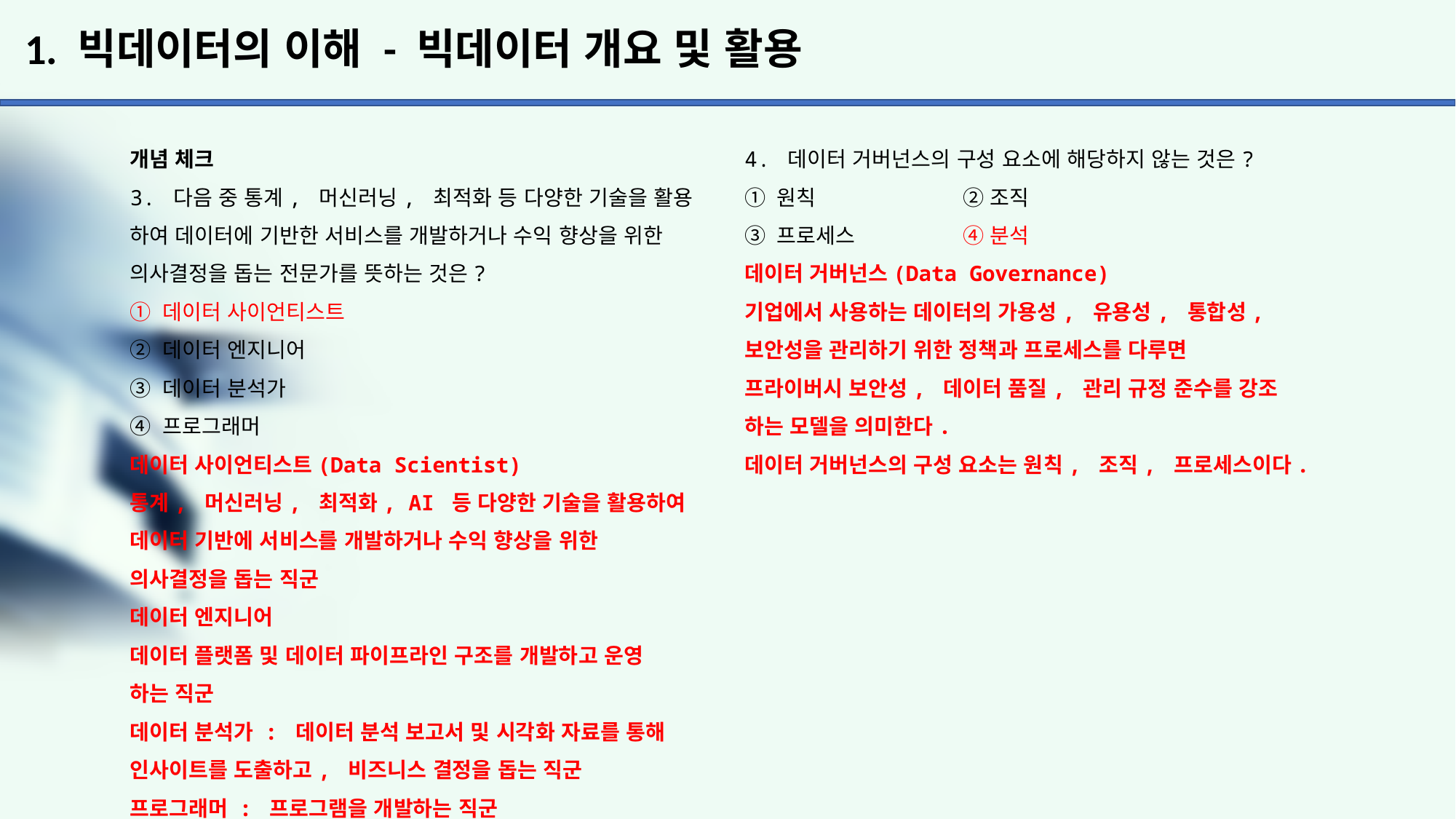

# 1. 빅데이터의 이해 - 빅데이터 개요 및 활용
개념 체크
3. 다음 중 통계, 머신러닝, 최적화 등 다양한 기술을 활용
하여 데이터에 기반한 서비스를 개발하거나 수익 향상을 위한 의사결정을 돕는 전문가를 뜻하는 것은?
① 데이터 사이언티스트
② 데이터 엔지니어
③ 데이터 분석가
④ 프로그래머
데이터 사이언티스트(Data Scientist)
통계, 머신러닝, 최적화, AI 등 다양한 기술을 활용하여
데이터 기반에 서비스를 개발하거나 수익 향상을 위한
의사결정을 돕는 직군
데이터 엔지니어
데이터 플랫폼 및 데이터 파이프라인 구조를 개발하고 운영
하는 직군
데이터 분석가 : 데이터 분석 보고서 및 시각화 자료를 통해 인사이트를 도출하고, 비즈니스 결정을 돕는 직군
프로그래머 : 프로그램을 개발하는 직군
4. 데이터 거버넌스의 구성 요소에 해당하지 않는 것은?
① 원칙		② 조직
③ 프로세스	④ 분석
데이터 거버넌스(Data Governance)
기업에서 사용하는 데이터의 가용성, 유용성, 통합성, 보안성을 관리하기 위한 정책과 프로세스를 다루면
프라이버시 보안성, 데이터 품질, 관리 규정 준수를 강조
하는 모델을 의미한다.
데이터 거버넌스의 구성 요소는 원칙, 조직, 프로세스이다.